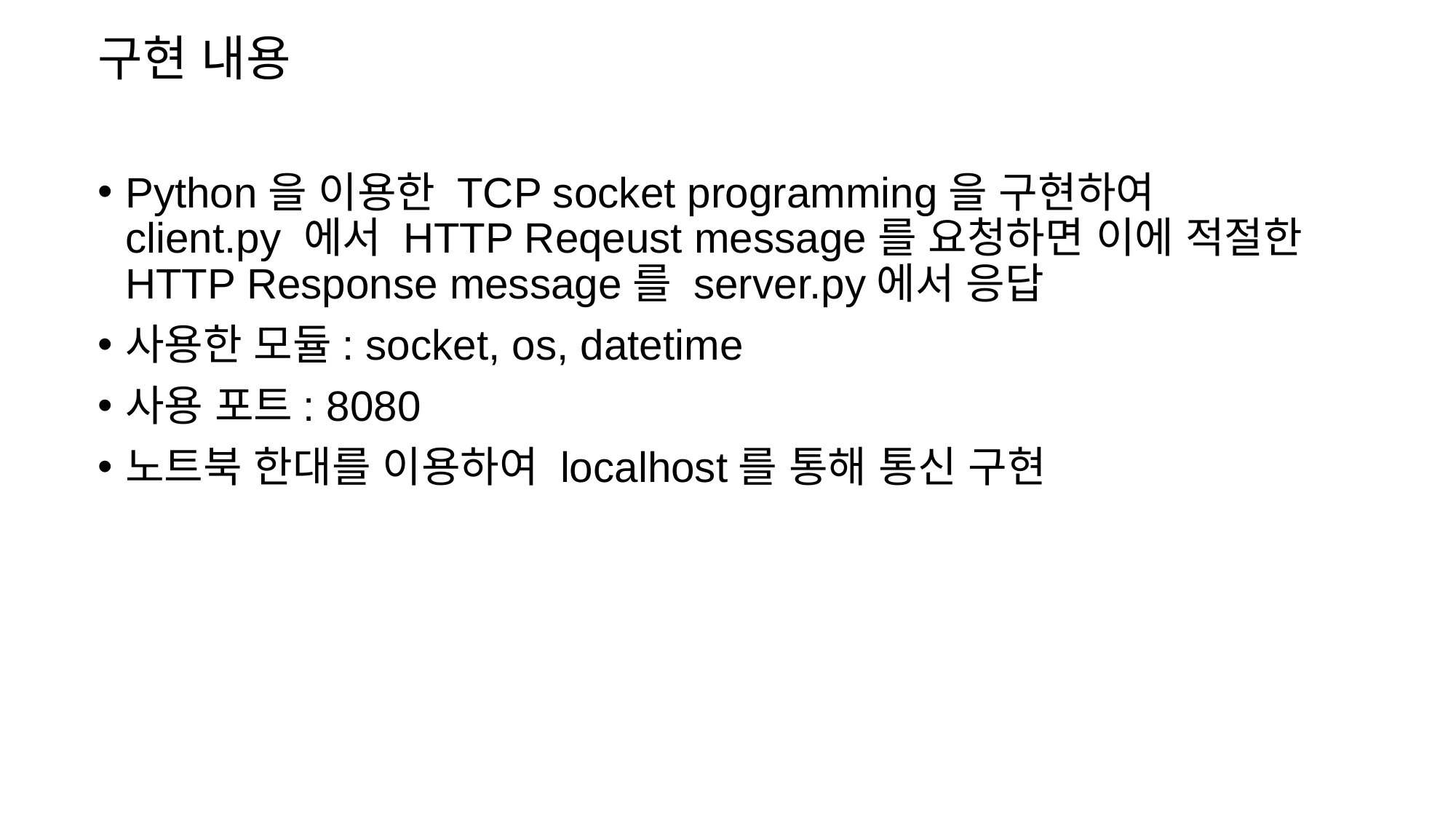

# 구현 내용
Python을 이용한 TCP socket programming을 구현하여 client.py 에서 HTTP Reqeust message를 요청하면 이에 적절한 HTTP Response message를 server.py에서 응답
사용한 모듈: socket, os, datetime
사용 포트: 8080
노트북 한대를 이용하여 localhost를 통해 통신 구현